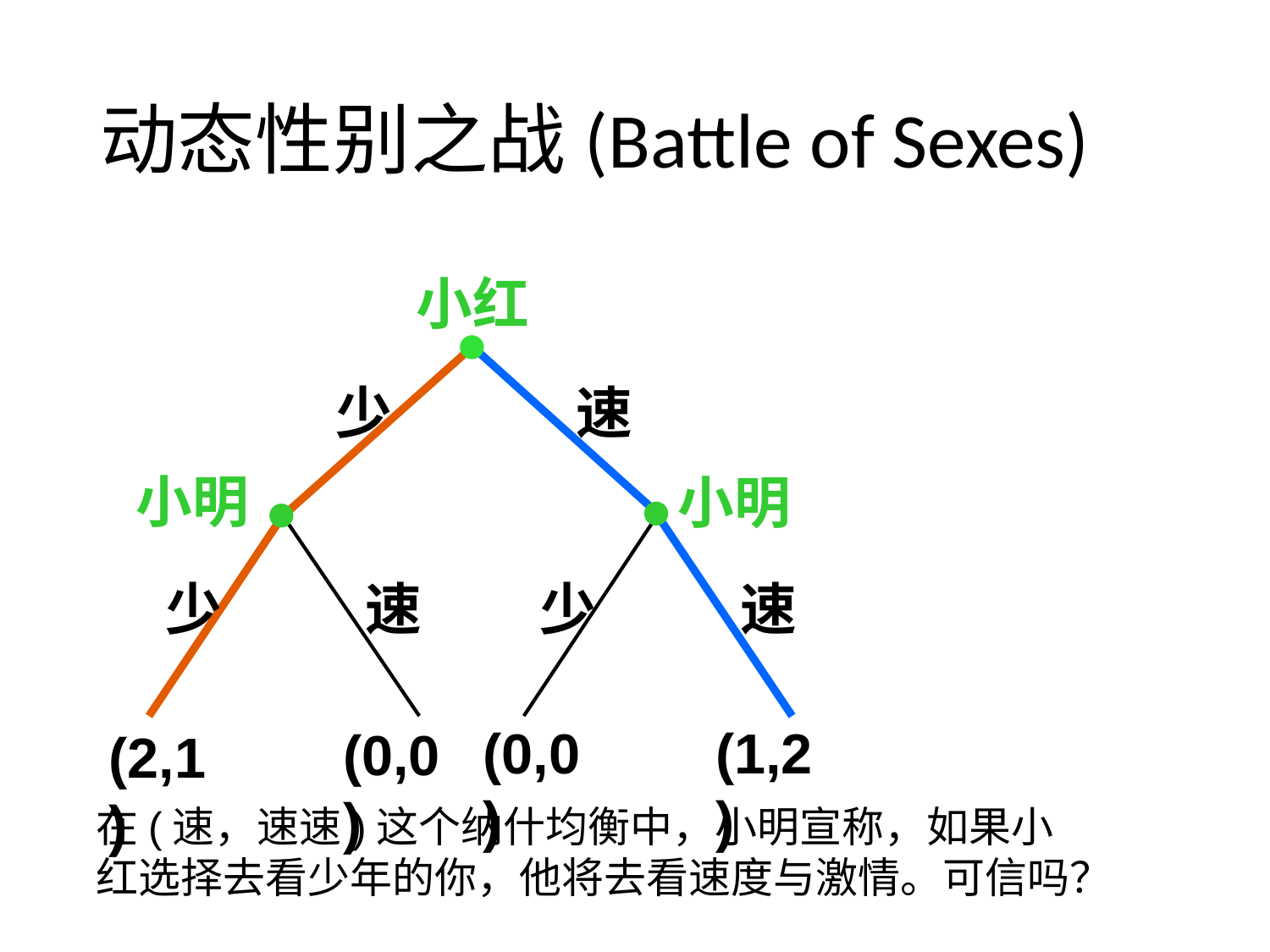

# 动态性别之战(Battle of Sexes)

小红

少
速
小明
小明

少
速
少
速
(0,0)
(1,2)
(0,0)
(2,1)
在(速，速速)这个纳什均衡中，小明宣称，如果小红选择去看少年的你，他将去看速度与激情。可信吗？